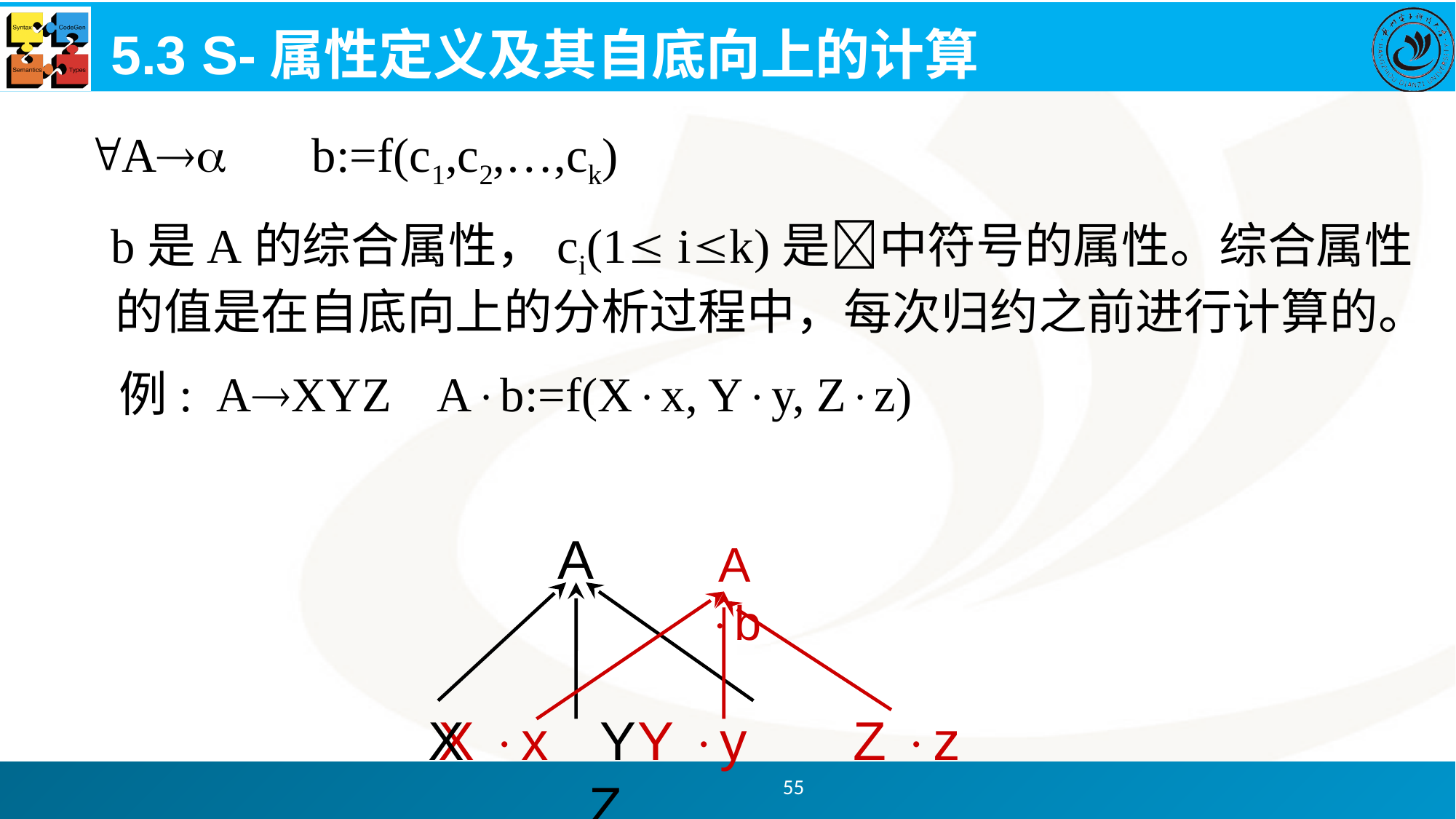

# 5.3 S-属性定义及其自底向上的计算
 ∀A→α       b:=f(c1,c2,…,ck)
   b是A的综合属性，ci(1≤ i≤k)是α中符号的属性。综合属性的值是在自底向上的分析过程中，每次归约之前进行计算的。
   例:  A→XYZ    A⋅b:=f(X⋅x, Y⋅y, Z⋅z)
A
A ⋅b

X　　Y　　   Z
 X ⋅x      Y ⋅y       Z ⋅z
55